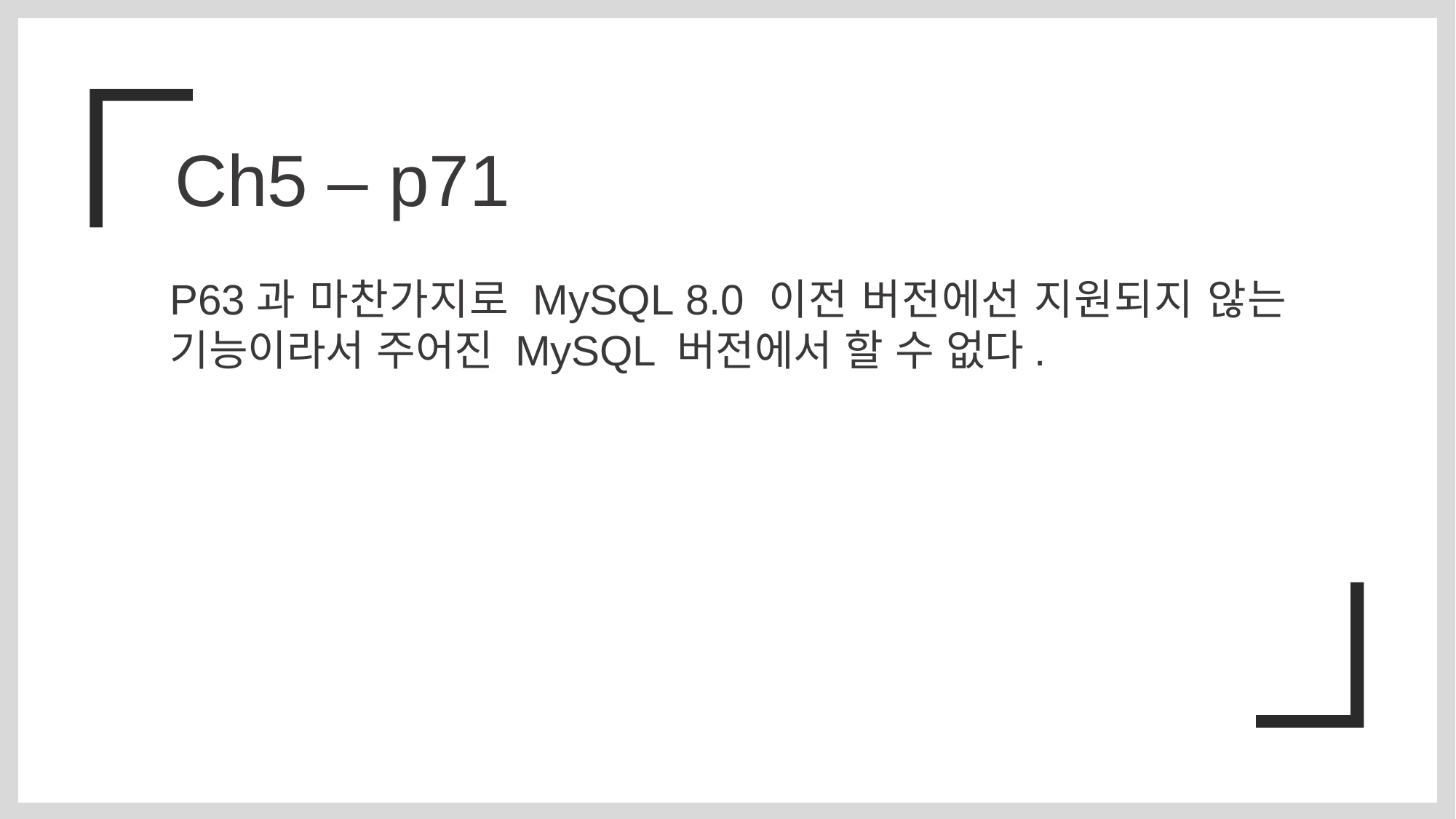

Ch5 – p71
P63과 마찬가지로 MySQL 8.0 이전 버전에선 지원되지 않는 기능이라서 주어진 MySQL 버전에서 할 수 없다.